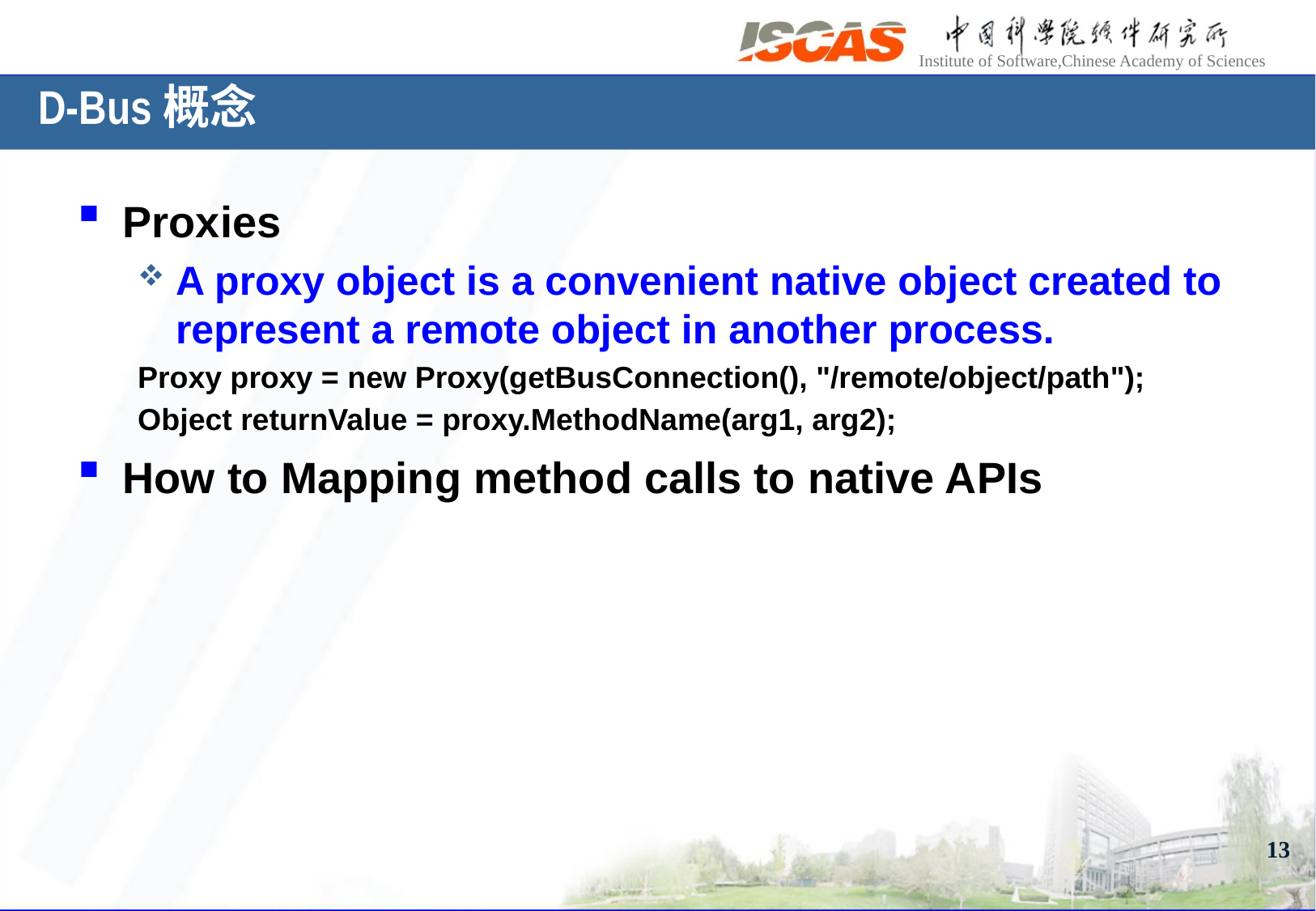

# D-Bus概念
Proxies
A proxy object is a convenient native object created to represent a remote object in another process.
Proxy proxy = new Proxy(getBusConnection(), "/remote/object/path");
Object returnValue = proxy.MethodName(arg1, arg2);
How to Mapping method calls to native APIs

13